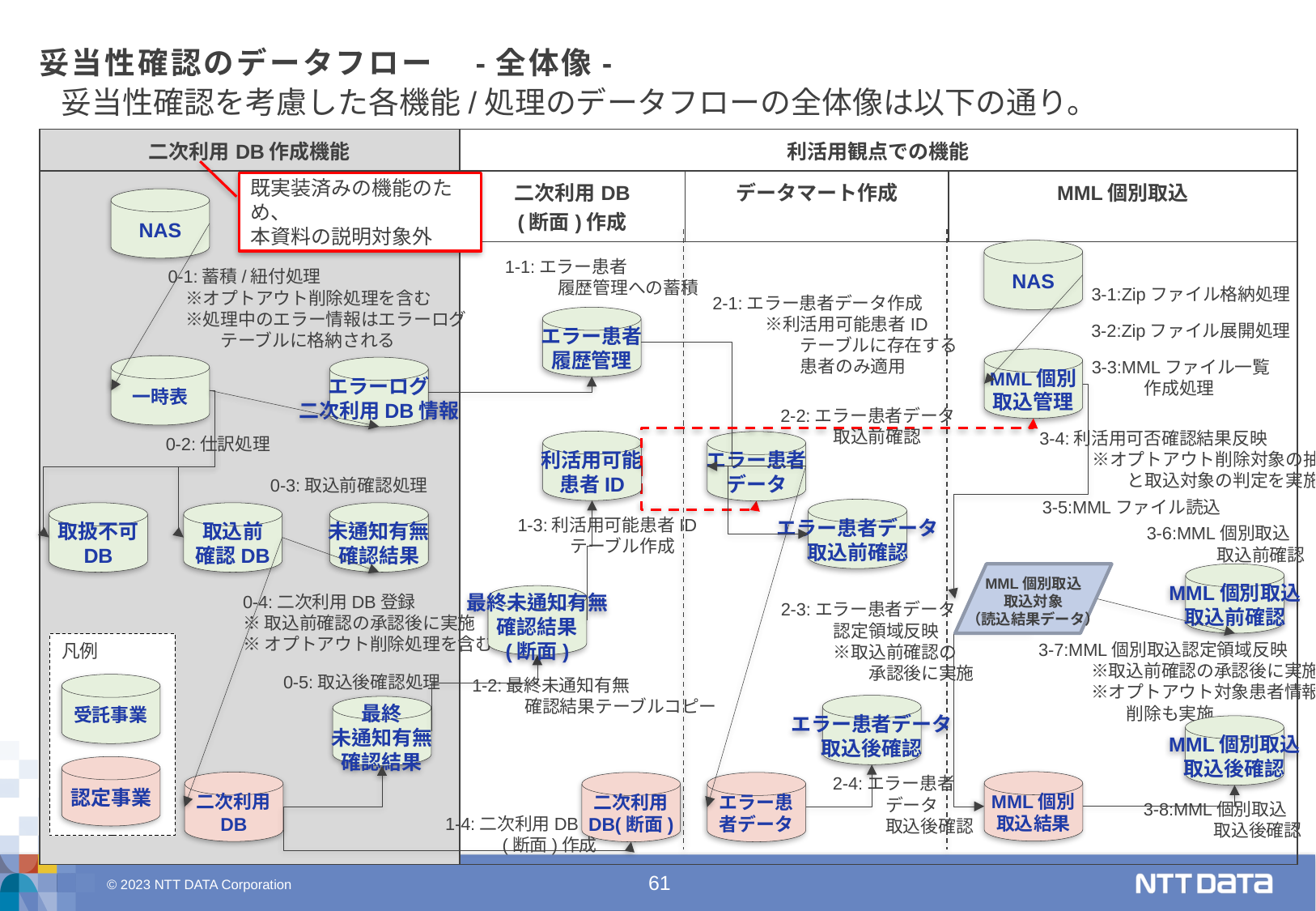

# 妥当性確認のデータフロー　-全体像-
妥当性確認を考慮した各機能/処理のデータフローの全体像は以下の通り。
| 二次利用DB作成機能 | 利活用観点での機能 |  |  |
| --- | --- | --- | --- |
|  | 二次利用DB (断面)作成 | データマート作成 | MML個別取込 |
|  |  |  |  |
既実装済みの機能のため、
本資料の説明対象外
NAS
NAS
1-1:エラー患者
　　　履歴管理への蓄積
0-1:蓄積/紐付処理
　※オプトアウト削除処理を含む
　※処理中のエラー情報はエラーログ
　　　テーブルに格納される
3-1:Zipファイル格納処理
2-1:エラー患者データ作成
　　　※利活用可能患者ID
　　　　　テーブルに存在する
　　　　　患者のみ適用
エラー患者
履歴管理
3-2:Zipファイル展開処理
MML個別取込管理
3-3:MMLファイル一覧
　　　作成処理
一時表
エラーログ
二次利用DB情報
2-2:エラー患者データ
　　　取込前確認
3-4:利活用可否確認結果反映
　　　※オプトアウト削除対象の抽出
　　　　　と取込対象の判定を実施
0-2:仕訳処理
利活用可能
患者ID
エラー患者
データ
0-3:取込前確認処理
3-5:MMLファイル読込
エラー患者データ
取込前確認
取扱不可
DB
取込前
確認DB
未通知有無
確認結果
1-3:利活用可能患者ID
　　　テーブル作成
3-6:MML個別取込
　　　　取込前確認
MML個別取込
取込前確認
MML個別取込
取込対象
（読込結果データ）
0-4:二次利用DB登録
※取込前確認の承認後に実施
※オプトアウト削除処理を含む
最終未通知有無
確認結果
(断面)
2-3:エラー患者データ
　　　認定領域反映
　　　※取込前確認の
　　　　　承認後に実施
3-7:MML個別取込認定領域反映
　　　※取込前確認の承認後に実施
　　　※オプトアウト対象患者情報の
　　　　　削除も実施
凡例
受託事業
認定事業
0-5:取込後確認処理
1-2:最終未通知有無
　　　確認結果テーブルコピー
エラー患者データ
取込後確認
最終
未通知有無
確認結果
MML個別取込
取込後確認
2-4:エラー患者
　　　データ
　　　取込後確認
MML個別取込結果
二次利用
DB
二次利用
DB(断面)
エラー患者データ
3-8:MML個別取込
　　　　取込後確認
1-4:二次利用DB
　　　(断面)作成